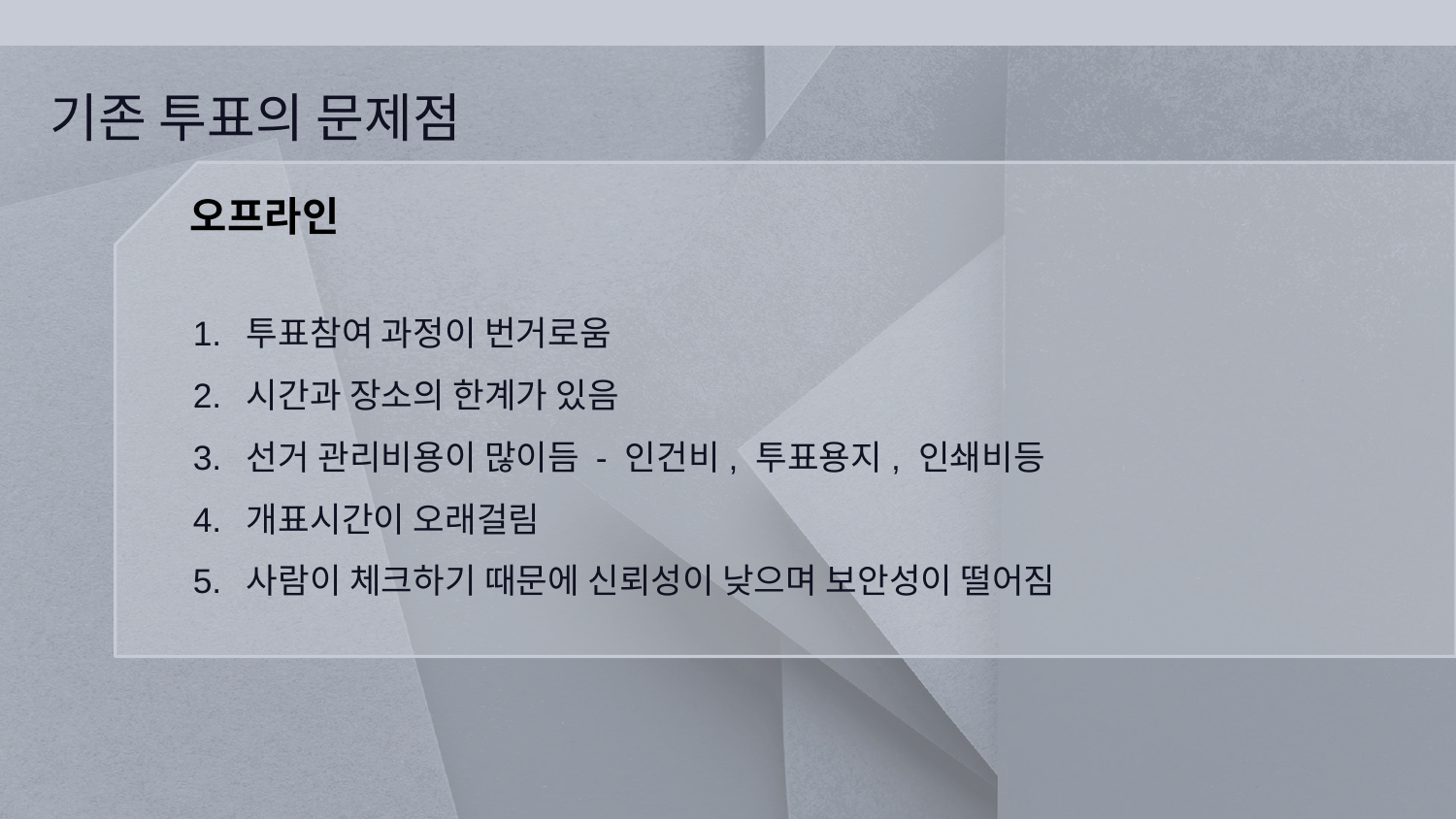

# 기존 투표의 문제점
오프라인
투표참여 과정이 번거로움
시간과 장소의 한계가 있음
선거 관리비용이 많이듬 - 인건비, 투표용지, 인쇄비등
개표시간이 오래걸림
사람이 체크하기 때문에 신뢰성이 낮으며 보안성이 떨어짐